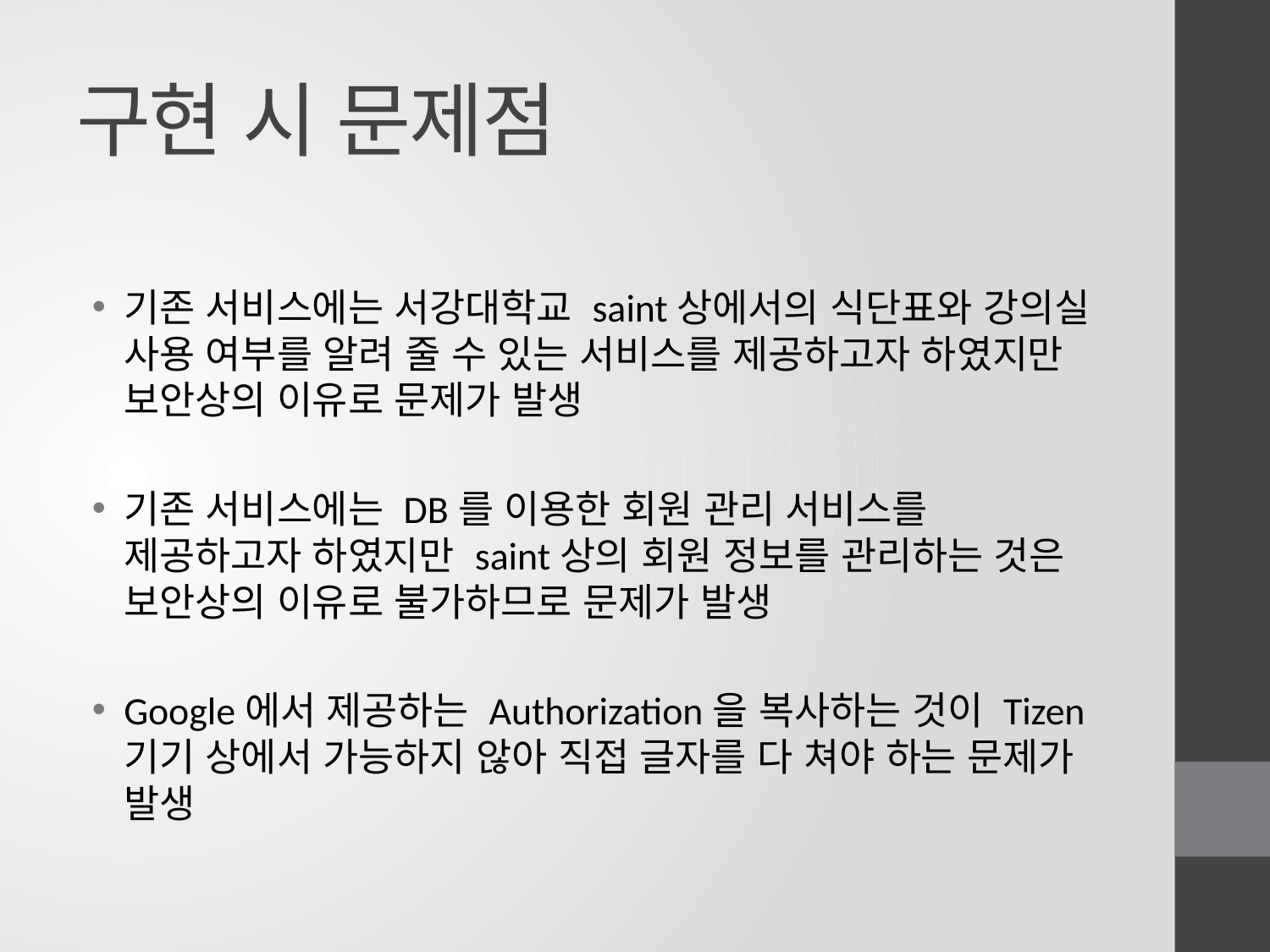

# 구현 시 문제점

기존 서비스에는 서강대학교 saint상에서의 식단표와 강의실 사용 여부를 알려 줄 수 있는 서비스를 제공하고자 하였지만 보안상의 이유로 문제가 발생

기존 서비스에는 DB를 이용한 회원 관리 서비스를 제공하고자 하였지만 saint상의 회원 정보를 관리하는 것은 보안상의 이유로 불가하므로 문제가 발생

Google에서 제공하는 Authorization을 복사하는 것이 Tizen기기 상에서 가능하지 않아 직접 글자를 다 쳐야 하는 문제가 발생